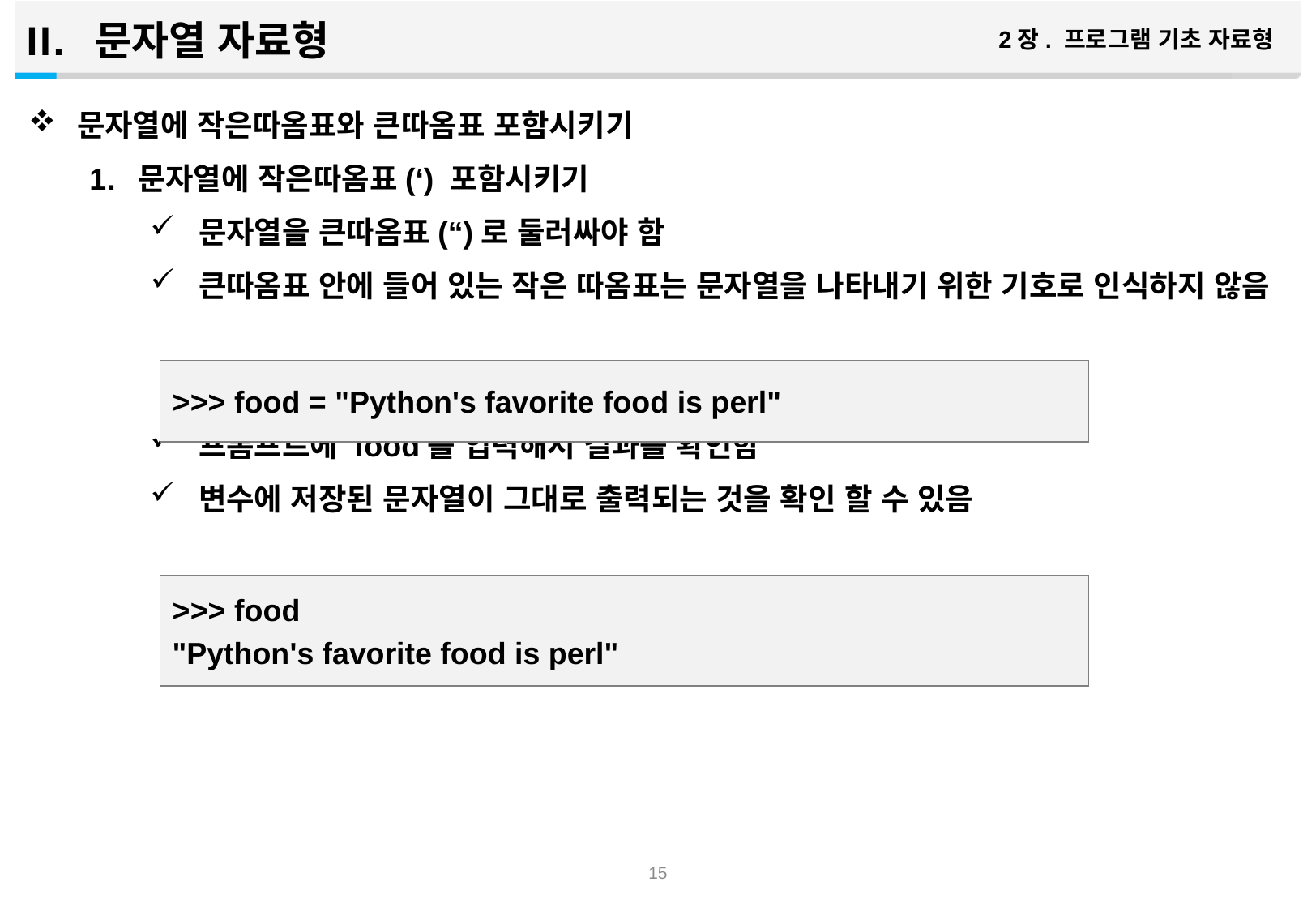

문자열 자료형
2장. 프로그램 기초 자료형
문자열에 작은따옴표와 큰따옴표 포함시키기
문자열에 작은따옴표(‘) 포함시키기
문자열을 큰따옴표(“)로 둘러싸야 함
큰따옴표 안에 들어 있는 작은 따옴표는 문자열을 나타내기 위한 기호로 인식하지 않음

프롬프트에 food를 입력해서 결과를 확인함
변수에 저장된 문자열이 그대로 출력되는 것을 확인 할 수 있음
>>> food = "Python's favorite food is perl"
>>> food
"Python's favorite food is perl"
15